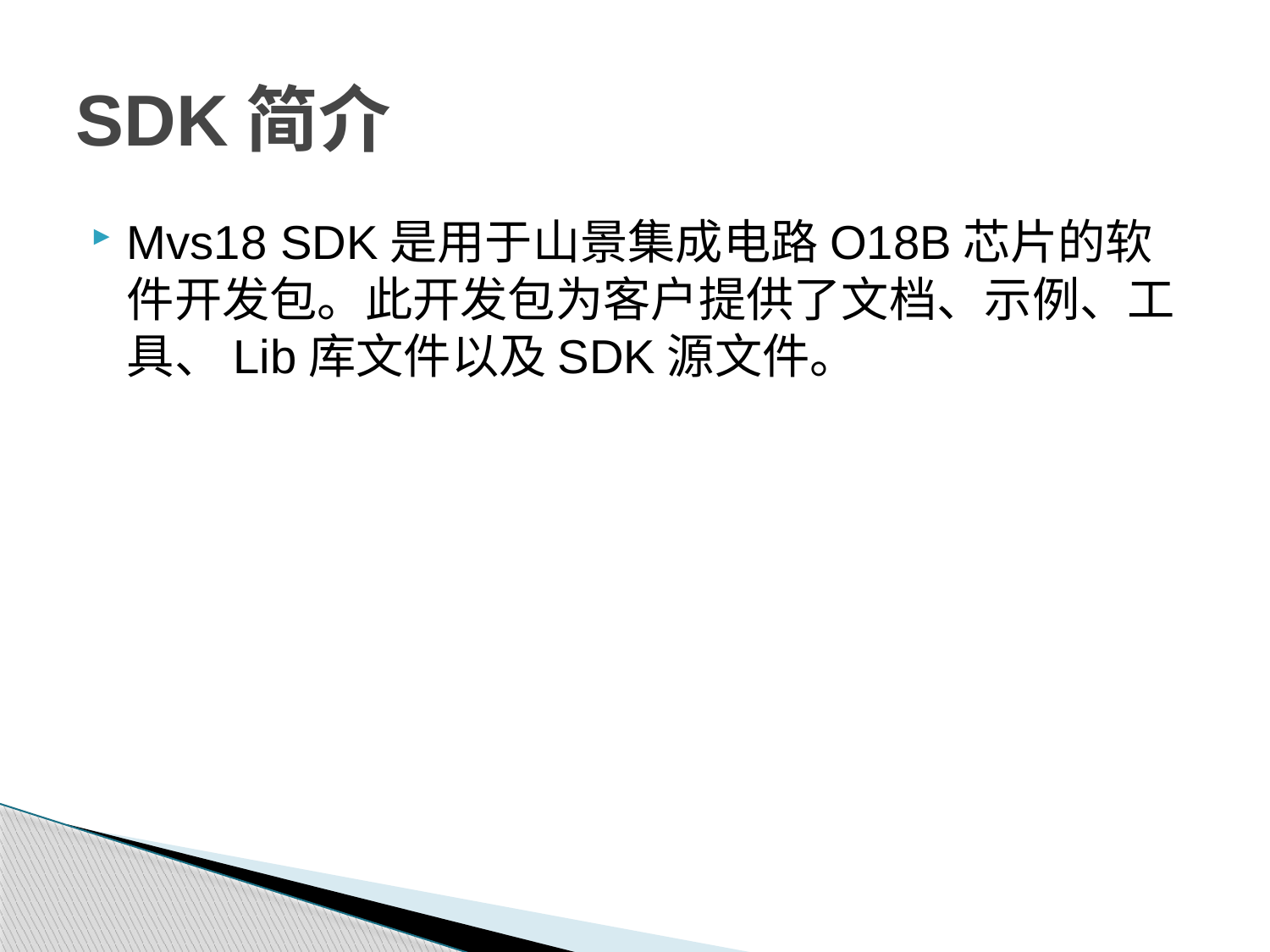

# SDK简介
Mvs18 SDK是用于山景集成电路O18B芯片的软件开发包。此开发包为客户提供了文档、示例、工具、Lib库文件以及SDK源文件。